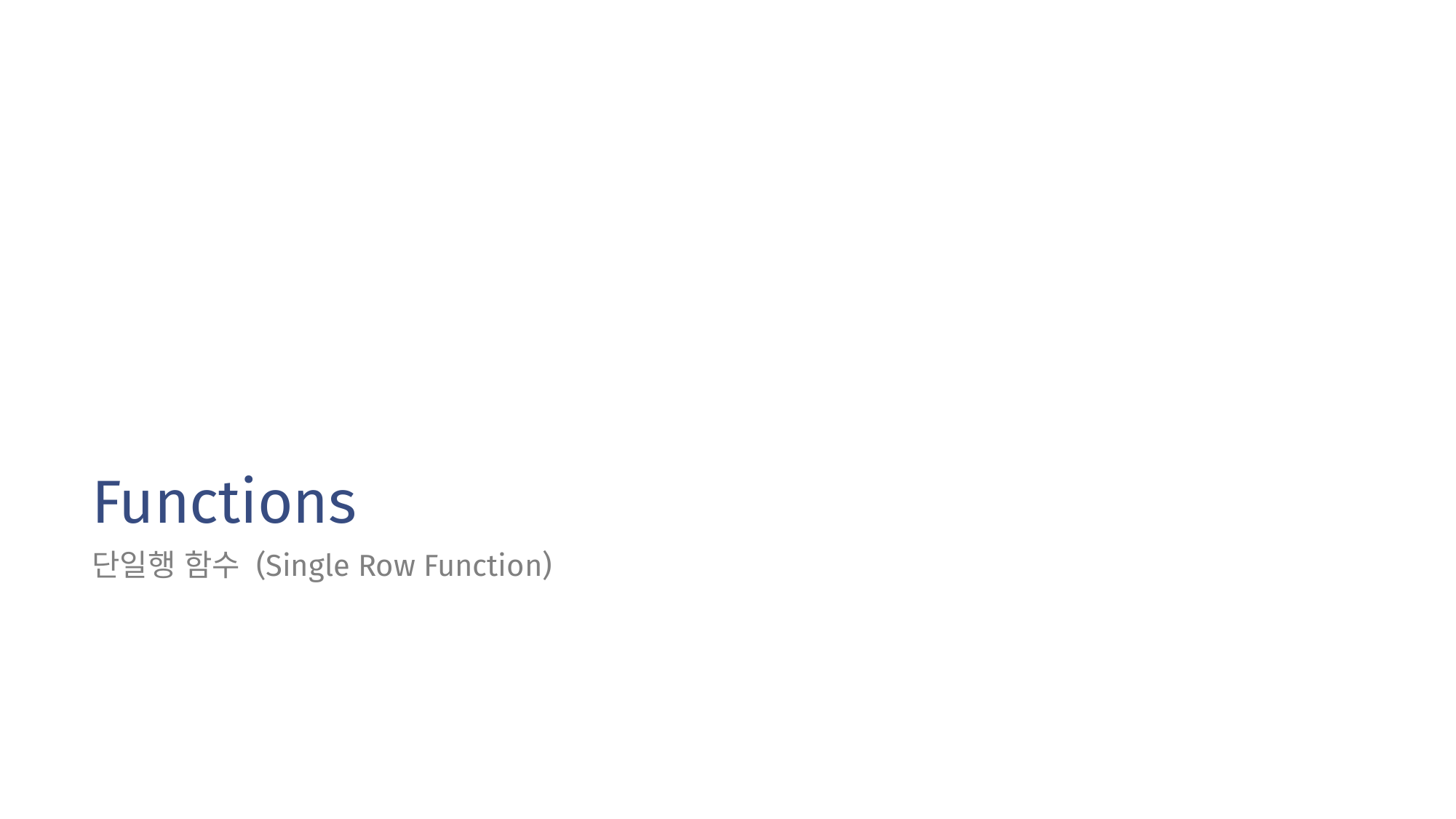

# Functions
단일행 함수 (Single Row Function)